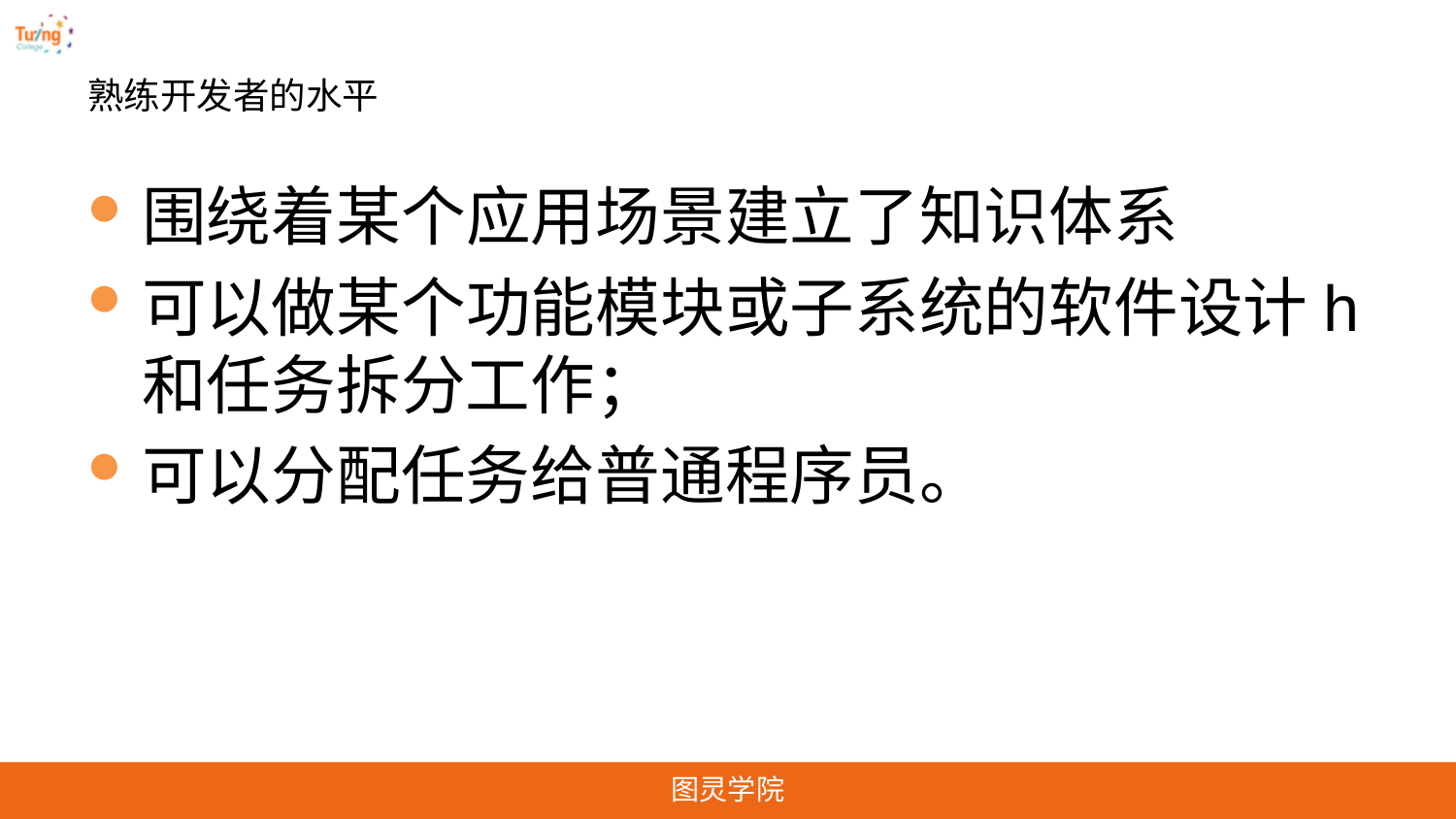

# 熟练开发者的水平
围绕着某个应用场景建立了知识体系
可以做某个功能模块或子系统的软件设计h和任务拆分工作；
可以分配任务给普通程序员。

图灵学院